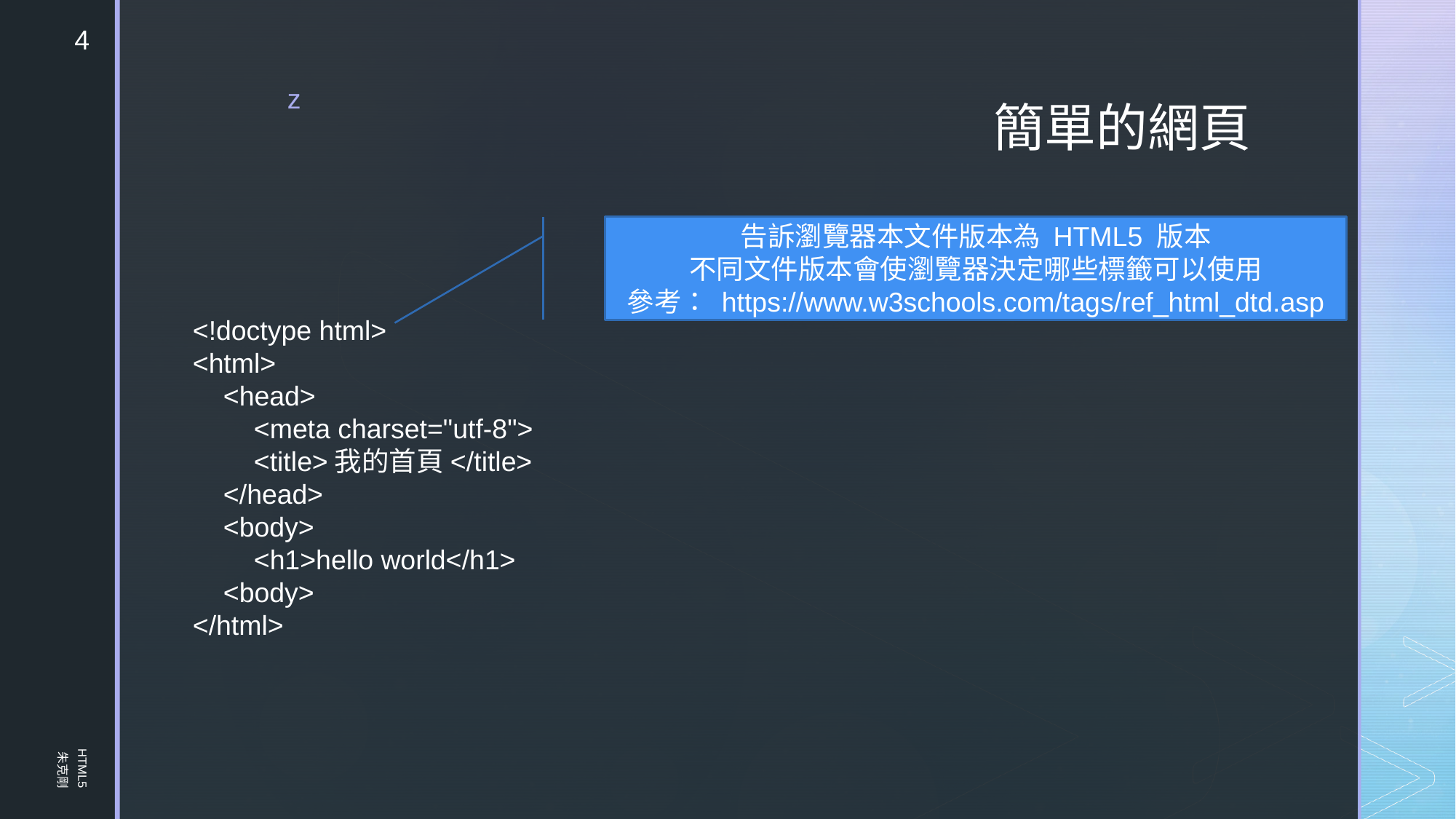

4
# 簡單的網頁
告訴瀏覽器本文件版本為 HTML5 版本
不同文件版本會使瀏覽器決定哪些標籤可以使用
參考： https://www.w3schools.com/tags/ref_html_dtd.asp
<!doctype html>
<html>
    <head>
        <meta charset="utf-8">
        <title>我的首頁</title>
    </head>
    <body>
        <h1>hello world</h1>
    <body>
</html>
HTML5
朱克剛